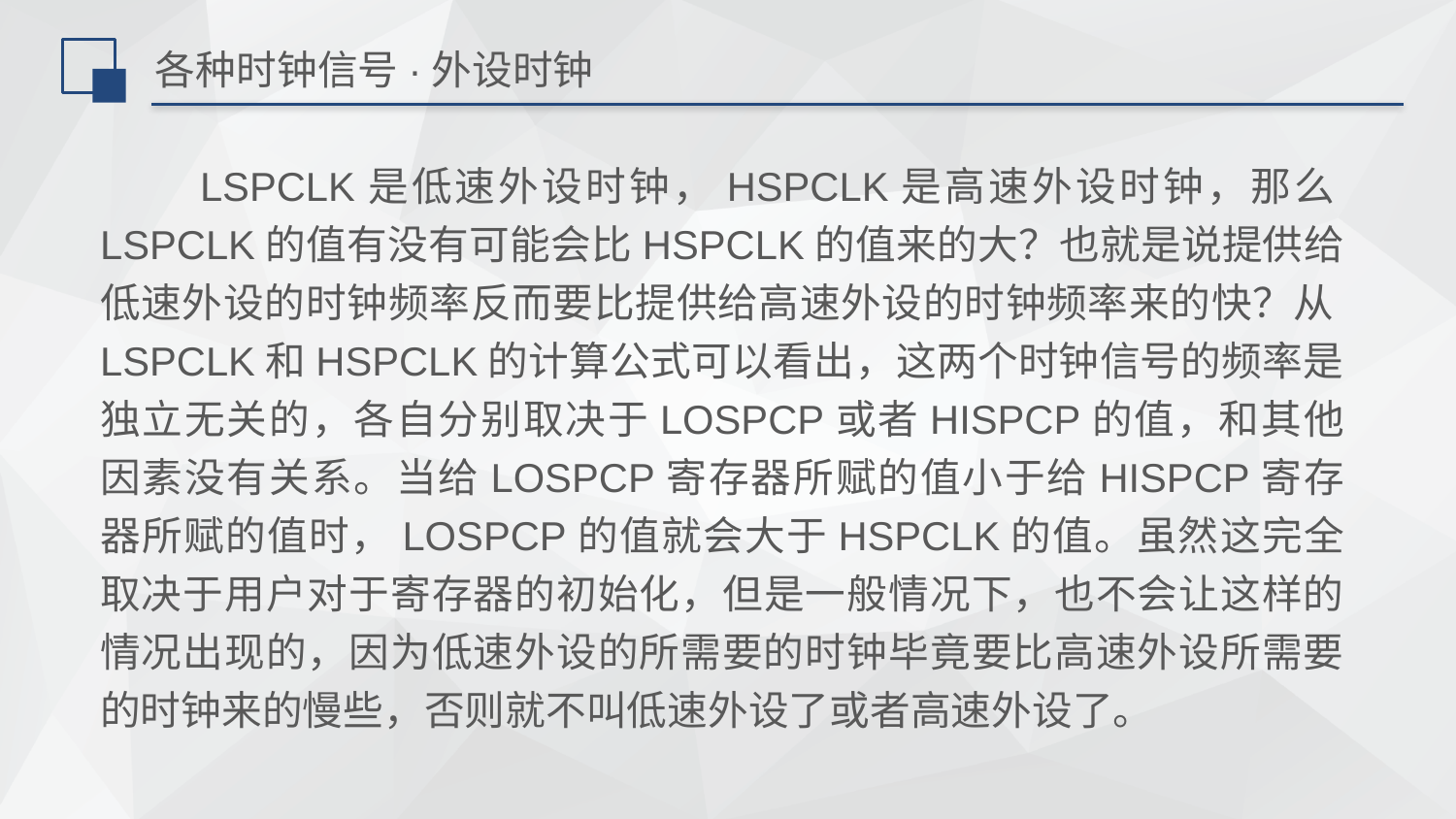

# 各种时钟信号·外设时钟
       LSPCLK是低速外设时钟，HSPCLK是高速外设时钟，那么LSPCLK的值有没有可能会比HSPCLK的值来的大？也就是说提供给低速外设的时钟频率反而要比提供给高速外设的时钟频率来的快？从LSPCLK和HSPCLK的计算公式可以看出，这两个时钟信号的频率是独立无关的，各自分别取决于LOSPCP或者HISPCP的值，和其他因素没有关系。当给LOSPCP寄存器所赋的值小于给HISPCP寄存器所赋的值时，LOSPCP的值就会大于HSPCLK的值。虽然这完全取决于用户对于寄存器的初始化，但是一般情况下，也不会让这样的情况出现的，因为低速外设的所需要的时钟毕竟要比高速外设所需要的时钟来的慢些，否则就不叫低速外设了或者高速外设了。